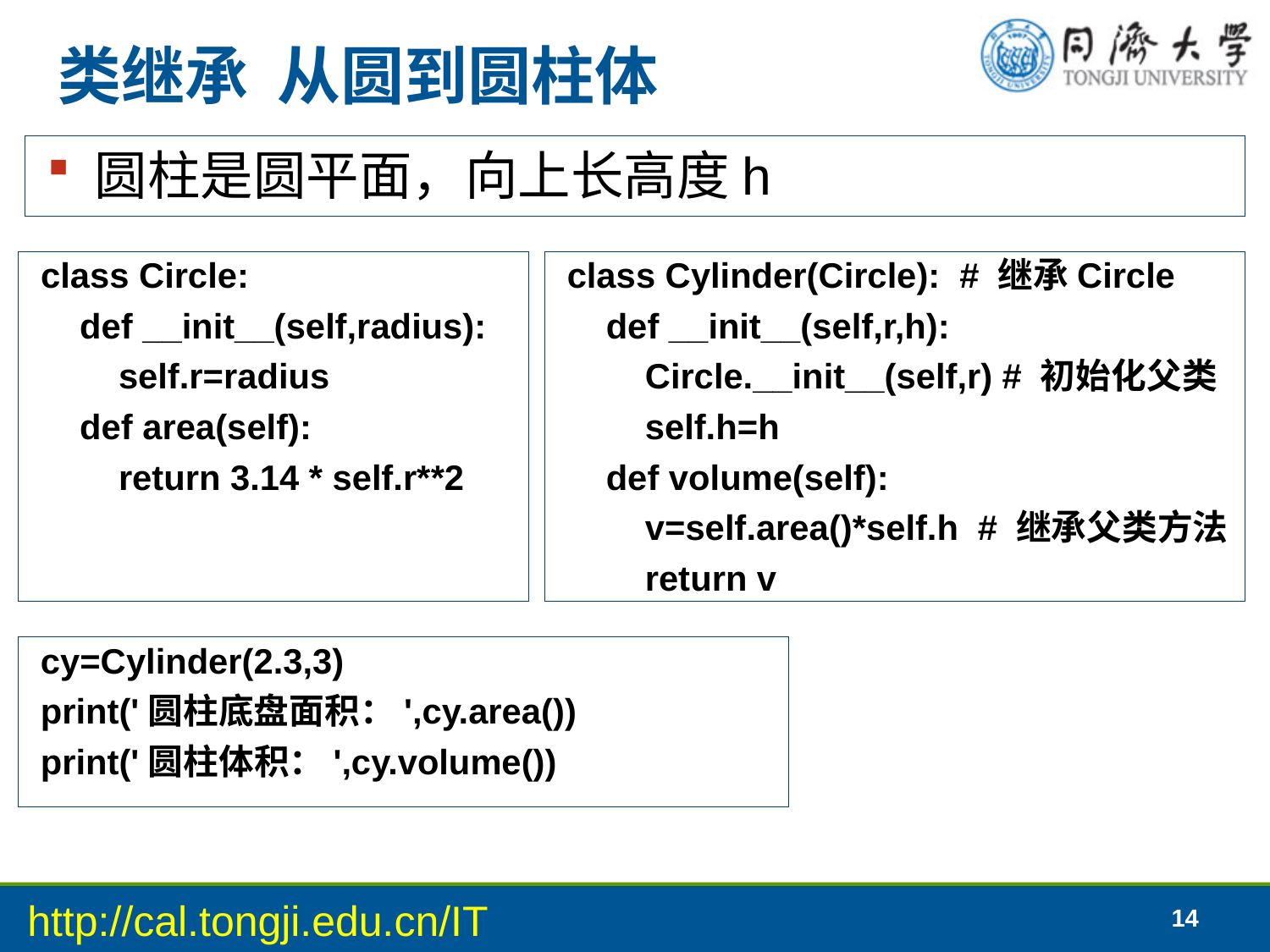

# 类继承  从圆到圆柱体
圆柱是圆平面，向上长高度h
class Circle:
    def __init__(self,radius):
        self.r=radius
    def area(self):
        return 3.14 * self.r**2
class Cylinder(Circle):  # 继承Circle
    def __init__(self,r,h):
        Circle.__init__(self,r) # 初始化父类
        self.h=h
    def volume(self):
        v=self.area()*self.h  # 继承父类方法
        return v
cy=Cylinder(2.3,3)
print('圆柱底盘面积：',cy.area())
print('圆柱体积：',cy.volume())